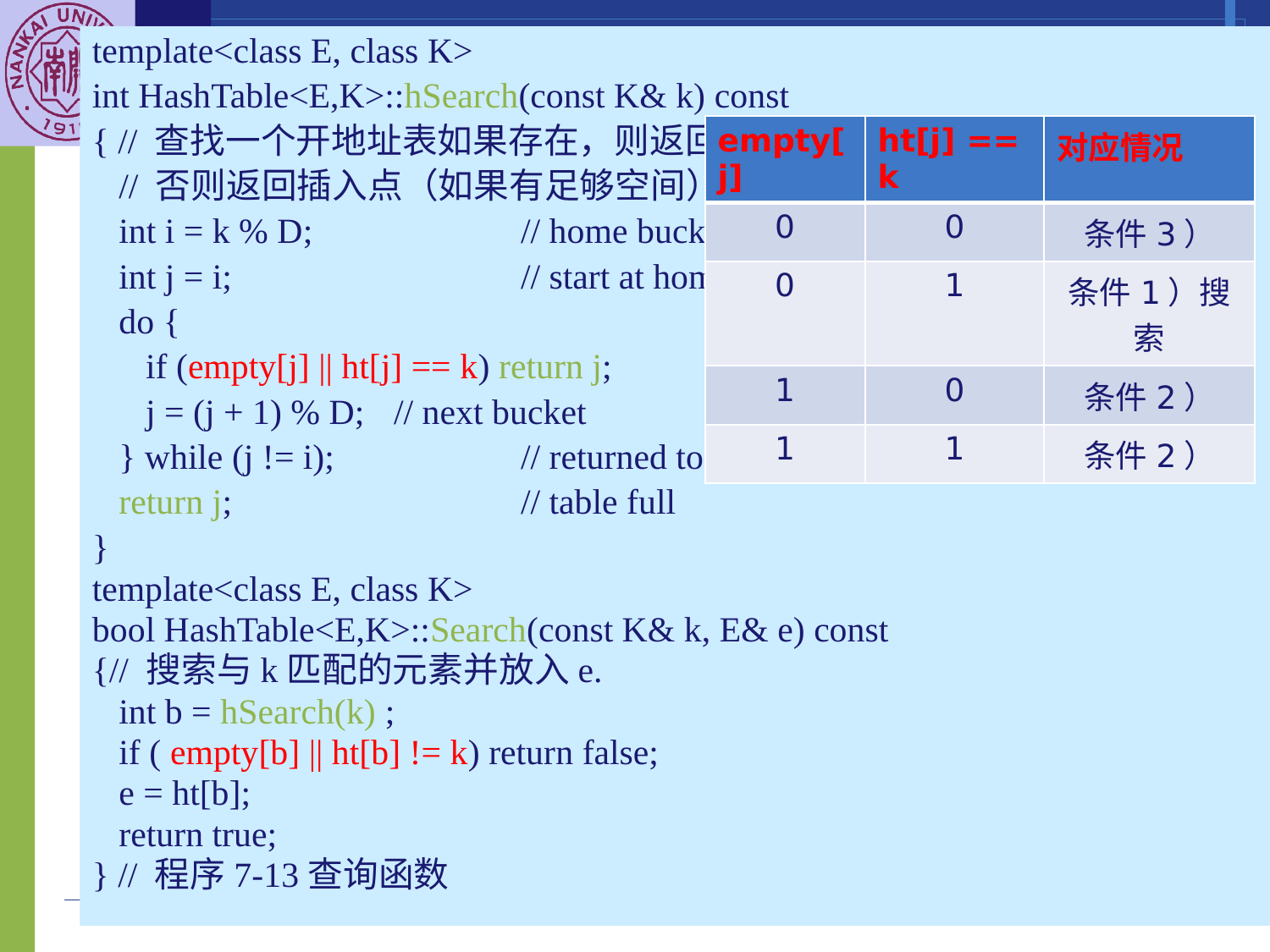

template<class E, class K>
int HashTable<E,K>::hSearch(const K& k) const
{ // 查找一个开地址表如果存在，则返回k的位置
   // 否则返回插入点（如果有足够空间）
   int i = k % D; 		// home bucket
   int j = i;     		// start at home bucket
   do {
      if (empty[j] || ht[j] == k) return j;
      j = (j + 1) % D;  	// next bucket
   } while (j != i); 		// returned to home?
   return j;  			// table full
}
template<class E, class K>
bool HashTable<E,K>::Search(const K& k, E& e) const
{// 搜索与k匹配的元素并放入e.
   int b = hSearch(k) ;
   if ( empty[b] || ht[b] != k) return false;
   e = ht[b];
   return true;
} // 程序7-13查询函数
7.4.2  线性开型寻址散列
| empty[j] | ht[j] == k | 对应情况 |
| --- | --- | --- |
| 0 | 0 | 条件3） |
| 0 | 1 | 条件1）搜索 |
| 1 | 0 | 条件2） |
| 1 | 1 | 条件2） |
63